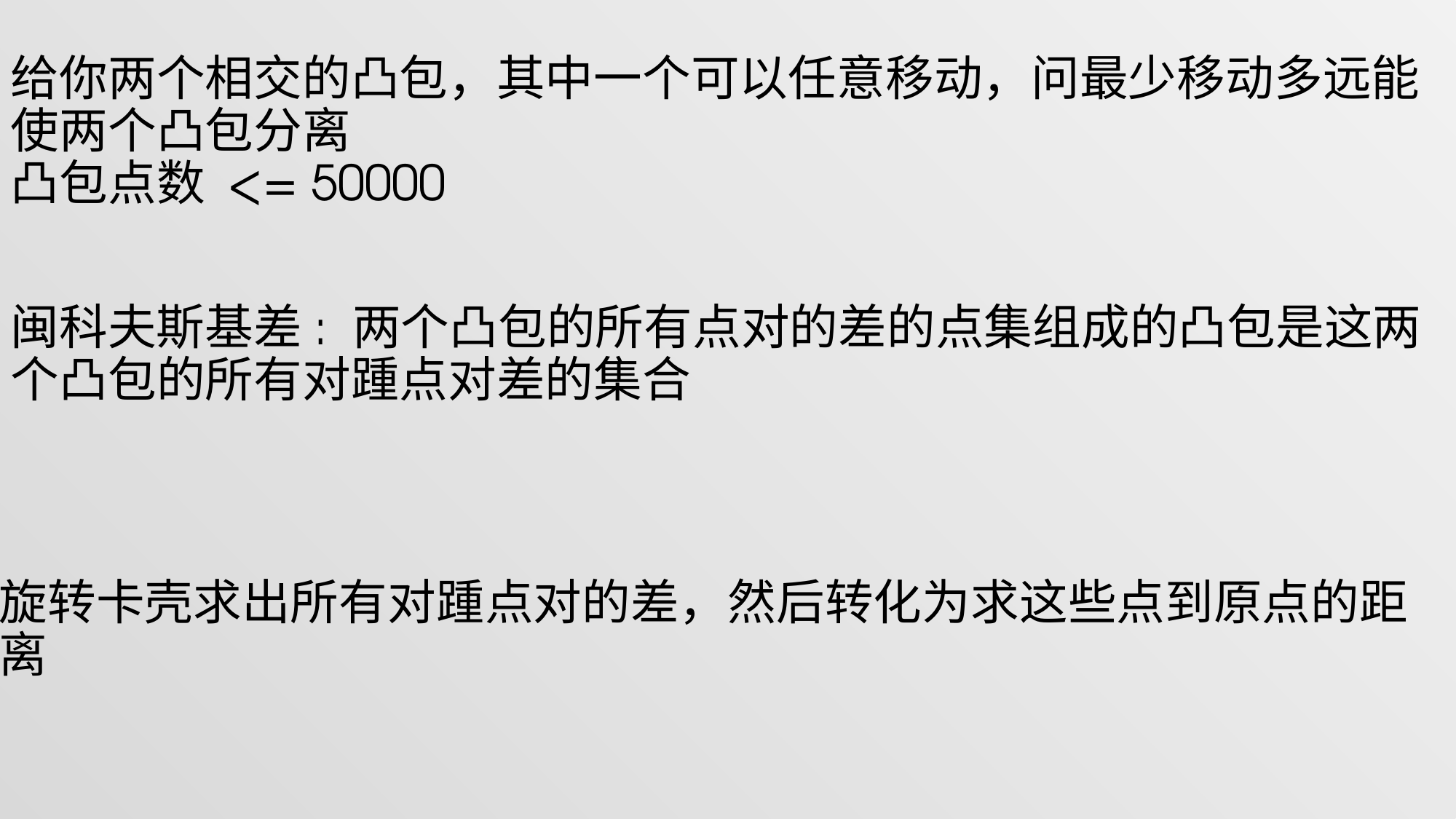

给你两个相交的凸包，其中一个可以任意移动，问最少移动多远能使两个凸包分离
凸包点数 <= 50000
闽科夫斯基差: 两个凸包的所有点对的差的点集组成的凸包是这两个凸包的所有对踵点对差的集合
旋转卡壳求出所有对踵点对的差，然后转化为求这些点到原点的距离